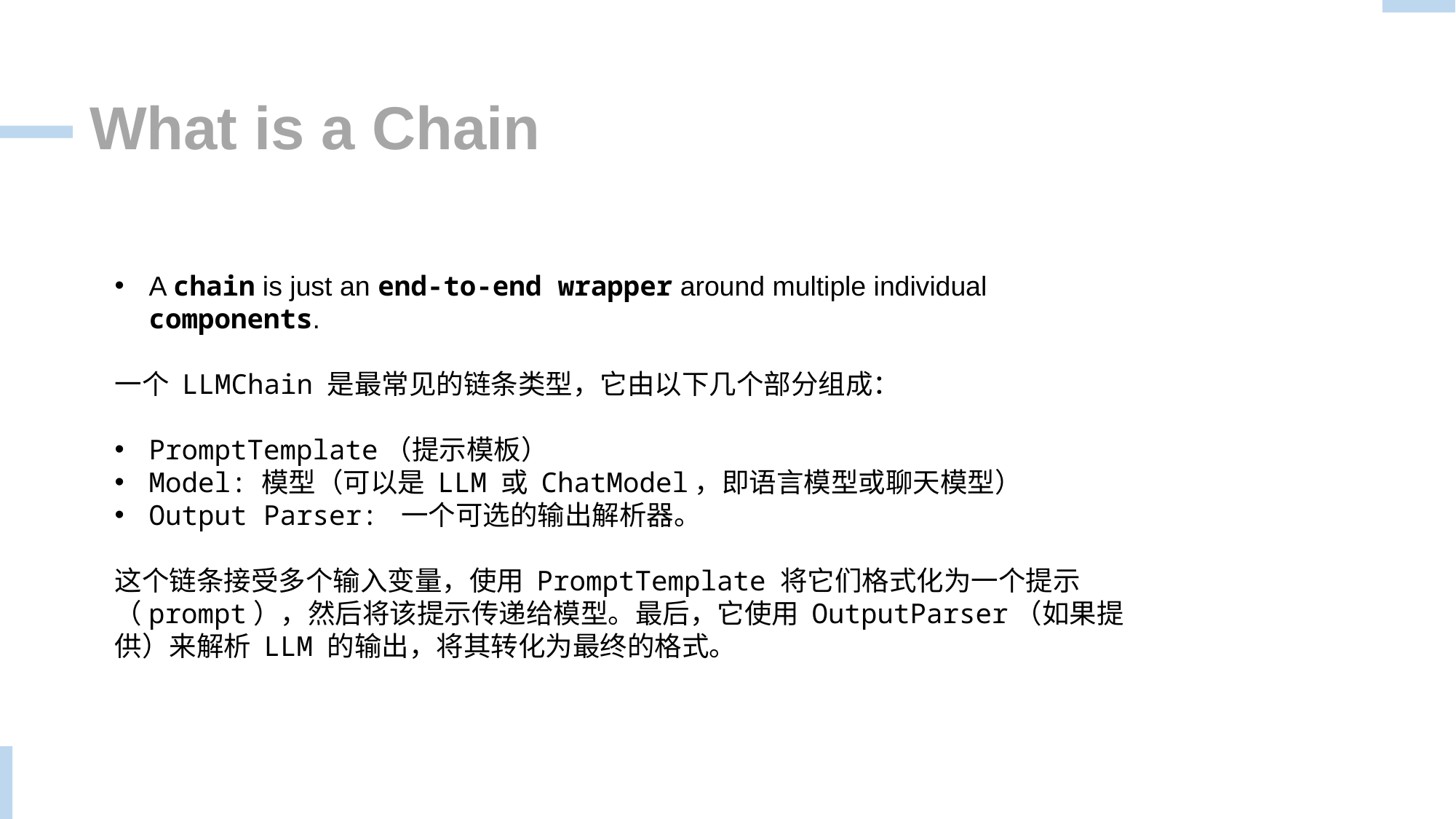

What is a Chain
A chain is just an end-to-end wrapper around multiple individual components.

一个 LLMChain 是最常见的链条类型，它由以下几个部分组成：

PromptTemplate（提示模板）
Model: 模型（可以是 LLM 或 ChatModel，即语言模型或聊天模型）
Output Parser: 一个可选的输出解析器。

这个链条接受多个输入变量，使用 PromptTemplate 将它们格式化为一个提示（prompt），然后将该提示传递给模型。最后，它使用 OutputParser（如果提供）来解析 LLM 的输出，将其转化为最终的格式。